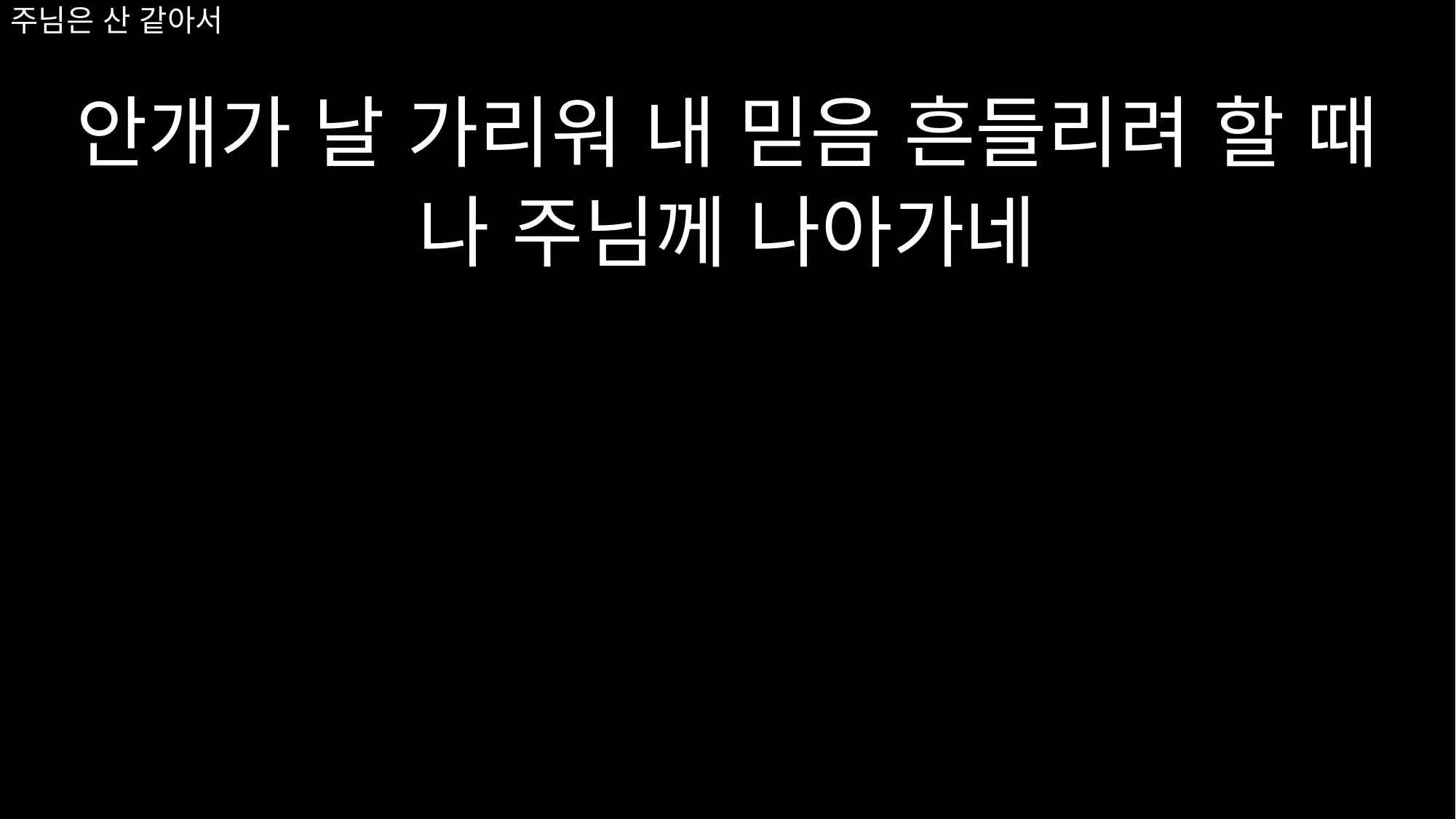

# 주님은 산 같아서
안개가 날 가리워 내 믿음 흔들리려 할 때
나 주님께 나아가네